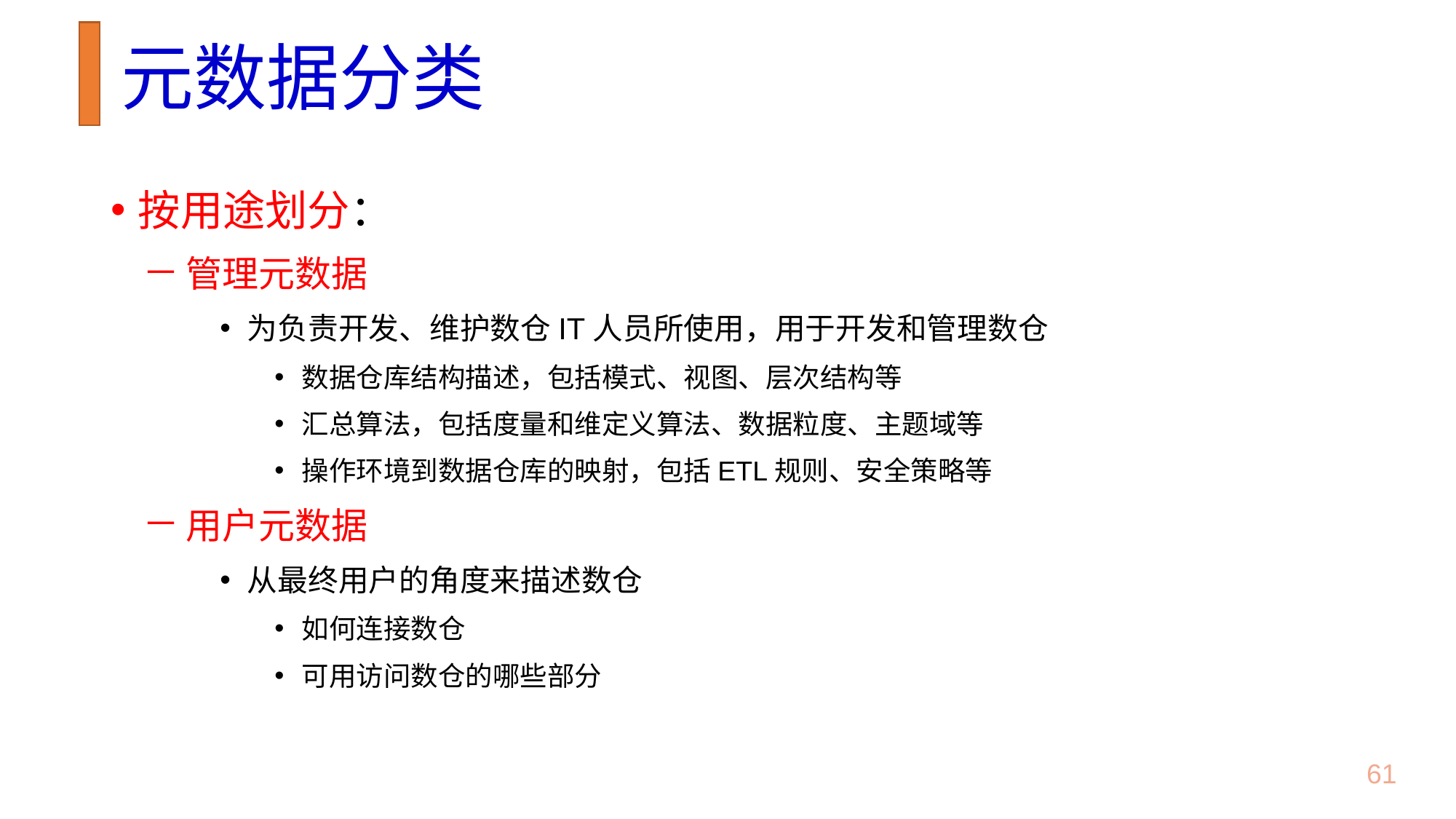

# 元数据分类
按用途划分：
管理元数据
为负责开发、维护数仓IT人员所使用，用于开发和管理数仓
数据仓库结构描述，包括模式、视图、层次结构等
汇总算法，包括度量和维定义算法、数据粒度、主题域等
操作环境到数据仓库的映射，包括ETL规则、安全策略等
用户元数据
从最终用户的角度来描述数仓
如何连接数仓
可用访问数仓的哪些部分
61